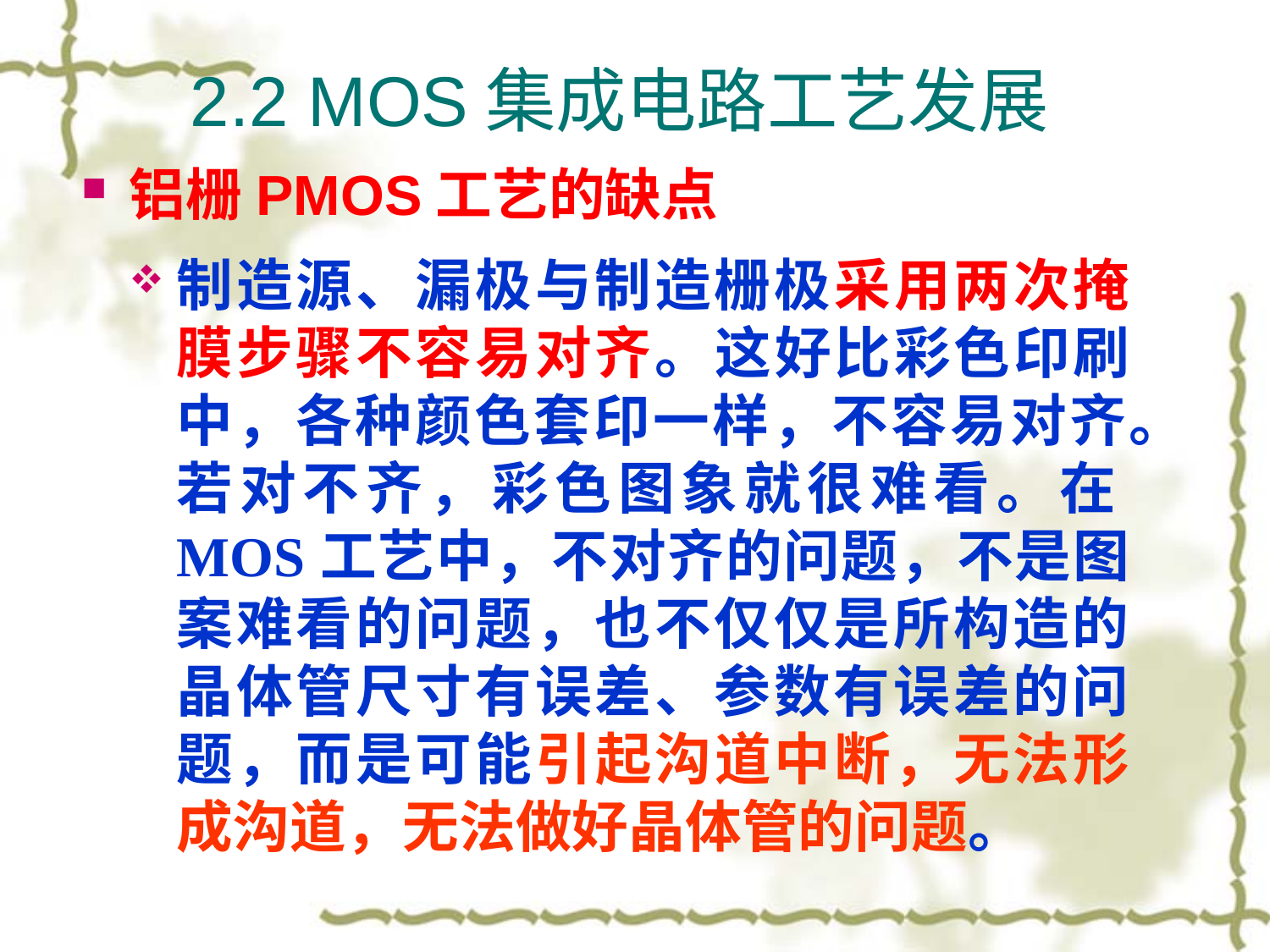

2.2 MOS集成电路工艺发展
铝栅PMOS工艺的缺点
制造源、漏极与制造栅极采用两次掩膜步骤不容易对齐。这好比彩色印刷中，各种颜色套印一样，不容易对齐。若对不齐，彩色图象就很难看。在MOS工艺中，不对齐的问题，不是图案难看的问题，也不仅仅是所构造的晶体管尺寸有误差、参数有误差的问题，而是可能引起沟道中断，无法形成沟道，无法做好晶体管的问题。

24